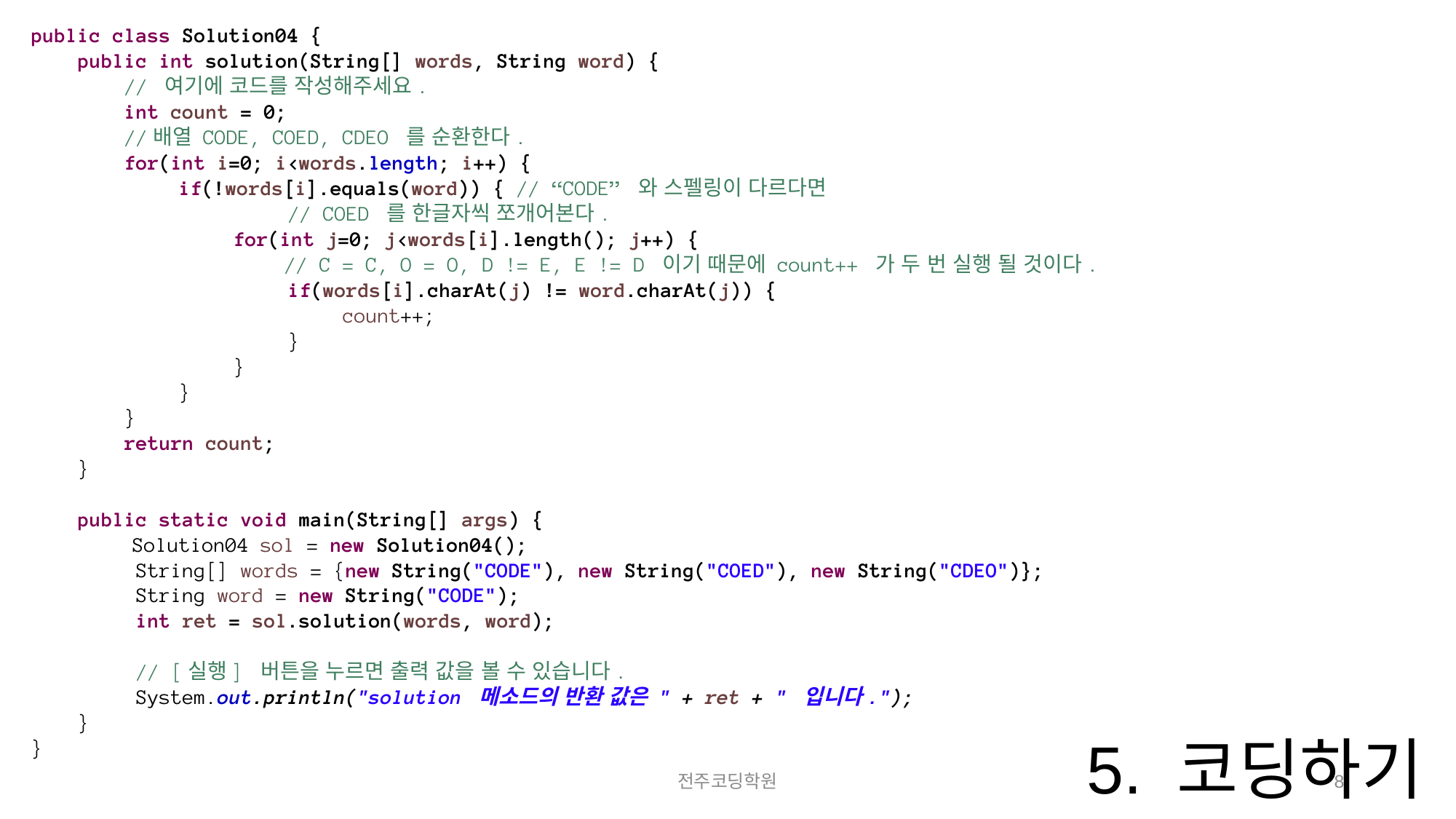

public class Solution04 {
    public int solution(String[] words, String word) {
        // 여기에 코드를 작성해주세요.
        int count = 0;
        //배열 CODE, COED, CDEO 를 순환한다.
        for(int i=0; i<words.length; i++) {
        if(!words[i].equals(word)) { // “CODE” 와 스펠링이 다르다면
	        // COED 를 한글자씩 쪼개어본다.
        for(int j=0; j<words[i].length(); j++) {
	   // C = C, O = O, D != E, E != D 이기 때문에 count++ 가 두 번 실행 될 것이다.
        if(words[i].charAt(j) != word.charAt(j)) {
        count++;
        }
        }
        }
        }
        return count;
    }

    public static void main(String[] args) {
    Solution04 sol = new Solution04();
         String[] words = {new String("CODE"), new String("COED"), new String("CDEO")};
         String word = new String("CODE");
         int ret = sol.solution(words, word);

         // [실행] 버튼을 누르면 출력 값을 볼 수 있습니다.
         System.out.println("solution 메소드의 반환 값은 " + ret + " 입니다.");
    }
}

# 5. 코딩하기
전주코딩학원
8